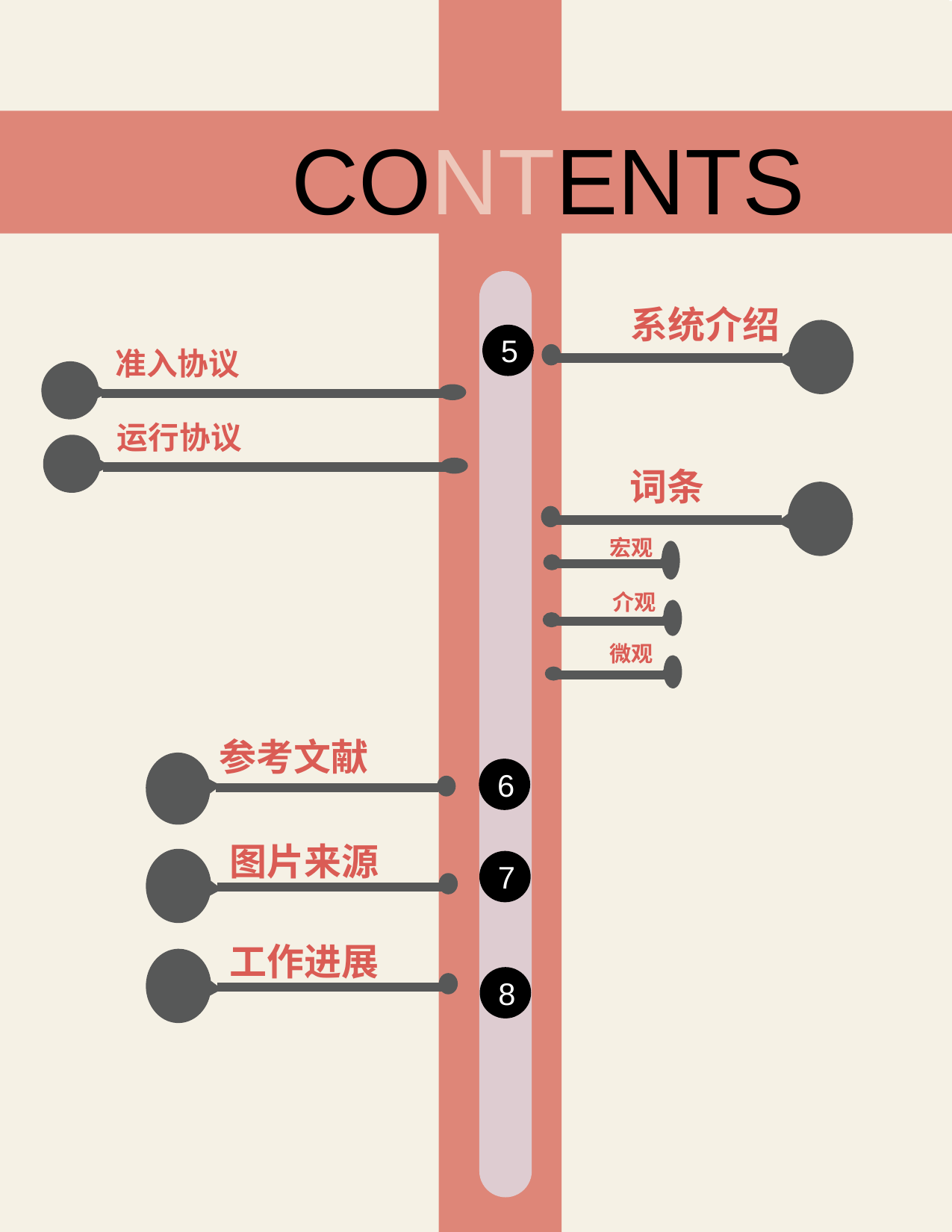

CONTENTS

系统介绍

5
准入协议

运行协议

词条

宏观

介观

微观

参考文献

6
图片来源

7
工作进展

8